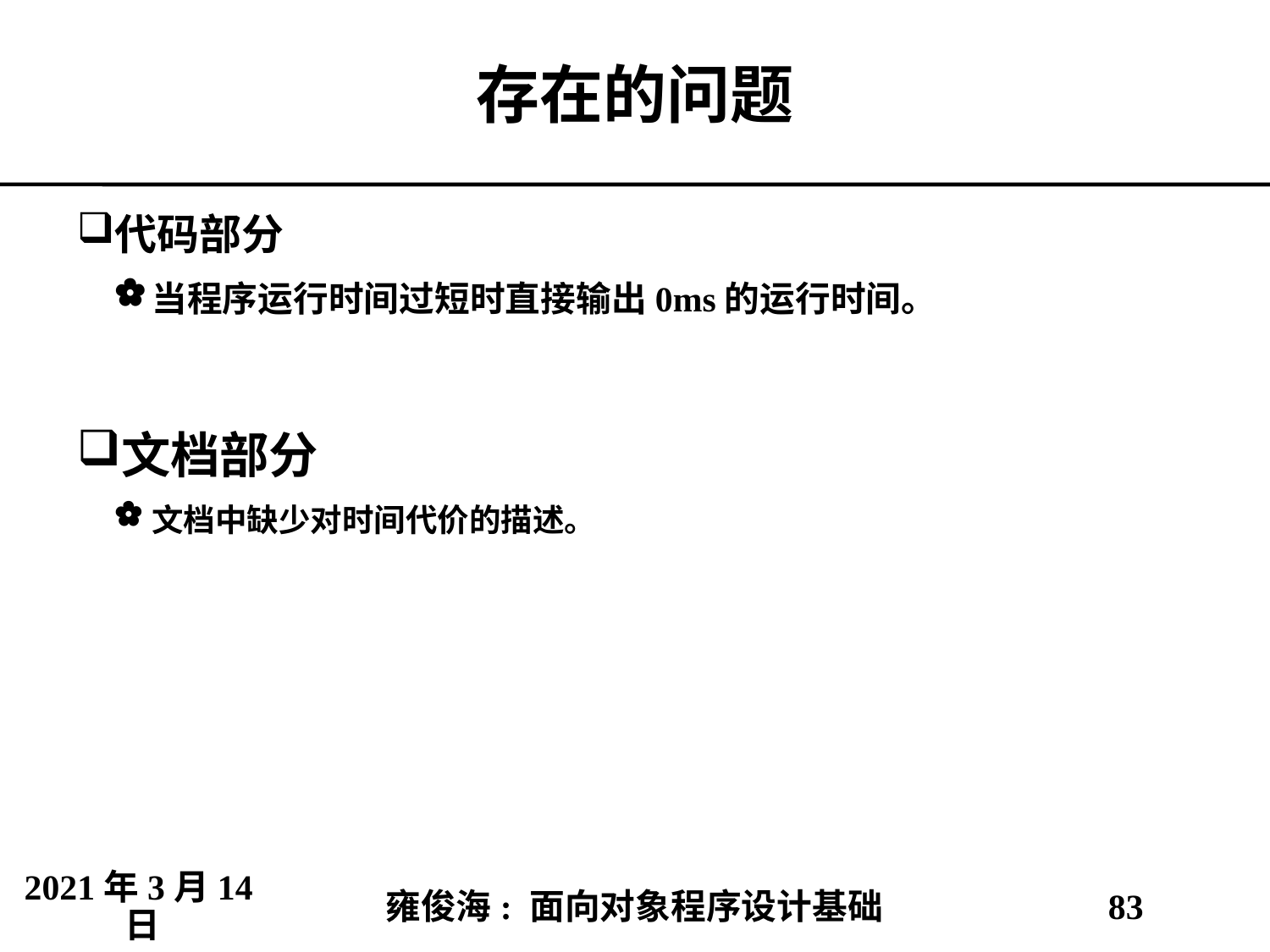

# 存在的问题

代码部分
当程序运行时间过短时直接输出0ms的运行时间。

文档部分
文档中缺少对时间代价的描述。
2021年3月14日
雍俊海: 面向对象程序设计基础
83